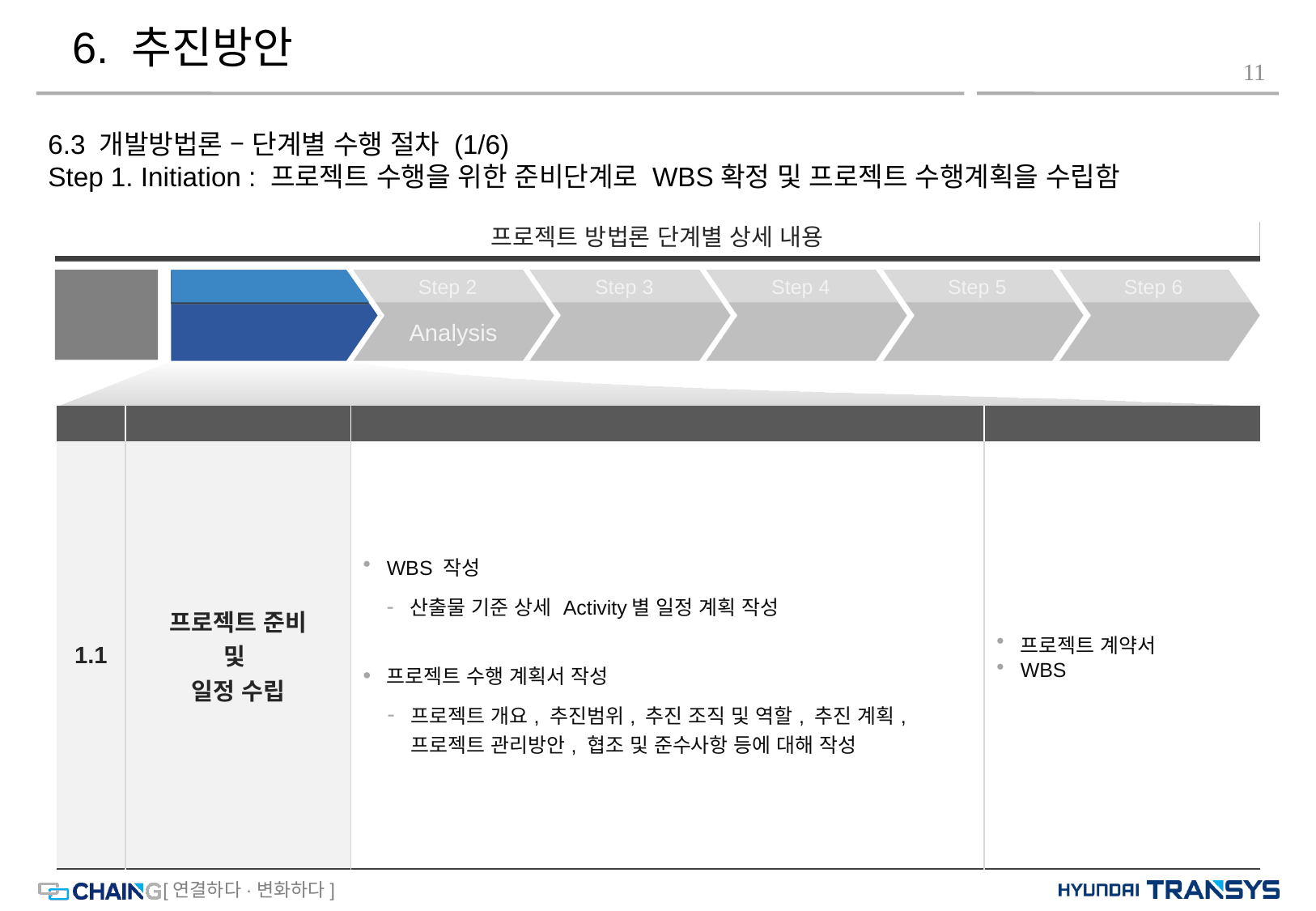

# 6. 추진방안
11
6.3 개발방법론 – 단계별 수행 절차 (1/6)
Step 1. Initiation : 프로젝트 수행을 위한 준비단계로 WBS확정 및 프로젝트 수행계획을 수립함
프로젝트 방법론 단계별 상세 내용
Step
Step 1
Step 2
Step 3
Step 4
Step 5
Step 6

Initiation
Analysis
Design
Develop
Test
Deployment

| No. | 주요 Activity | 주요 내용 | 주요 산출물 |
| --- | --- | --- | --- |
| 1.1 | 프로젝트 준비 및 일정 수립 | WBS 작성 산출물 기준 상세 Activity별 일정 계획 작성 프로젝트 수행 계획서 작성 프로젝트 개요, 추진범위, 추진 조직 및 역할, 추진 계획, 프로젝트 관리방안, 협조 및 준수사항 등에 대해 작성 | 프로젝트 계약서 WBS |